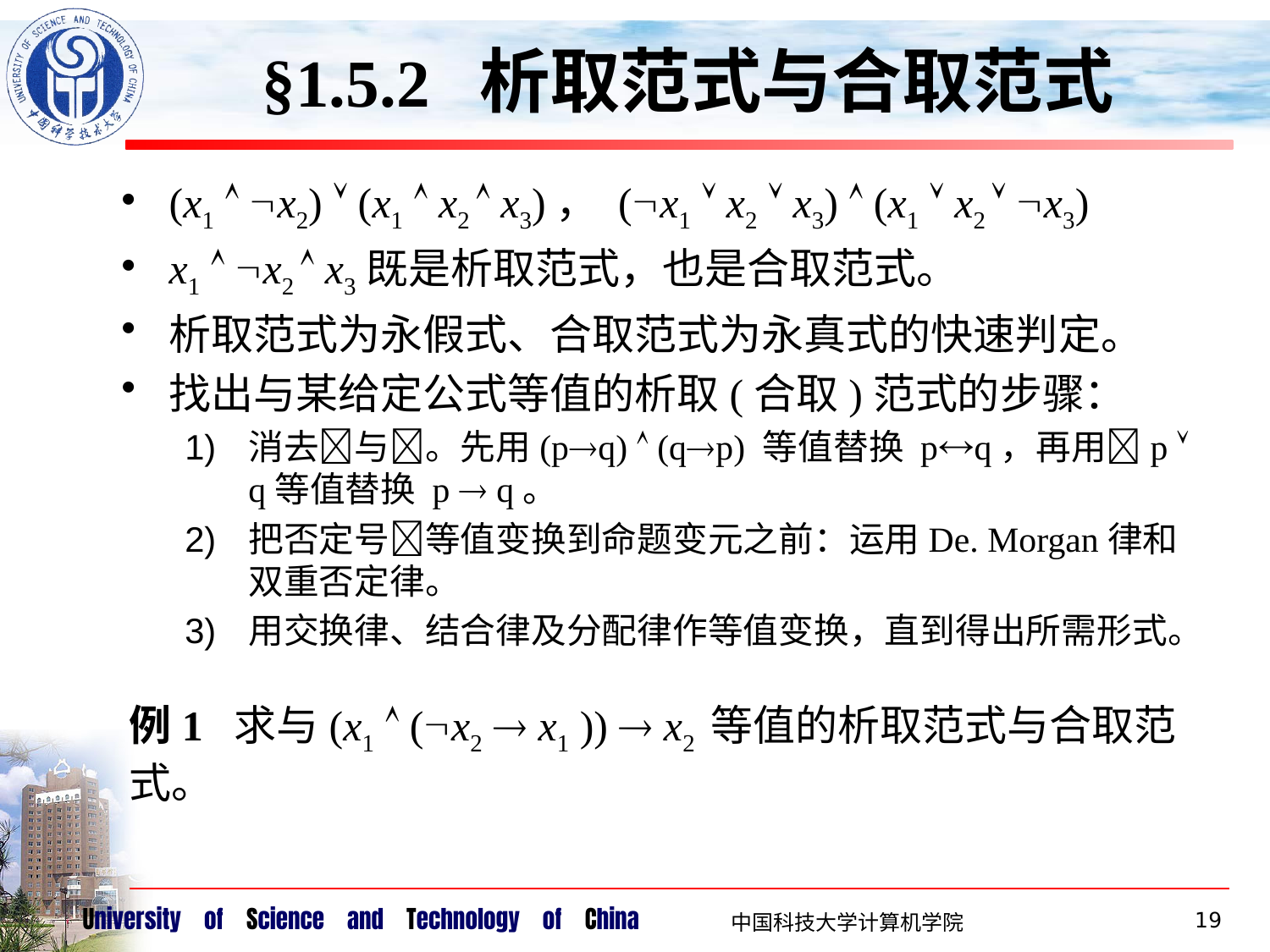

§1.5.2  析取范式与合取范式
(x1 ∧ ¬x2) ∨ (x1 ∧ x2 ∧ x3)， (¬x1 ∨ x2 ∨ x3) ∧ (x1 ∨ x2 ∨ ¬x3)
x1 ∧ ¬x2 ∧ x3既是析取范式，也是合取范式。
析取范式为永假式、合取范式为永真式的快速判定。
找出与某给定公式等值的析取(合取)范式的步骤：
消去→与↔。先用(p→q) ∧ (q→p) 等值替换 p↔q，再用¬p ∨ q等值替换 p → q。
把否定号¬等值变换到命题变元之前：运用De. Morgan律和双重否定律。
用交换律、结合律及分配律作等值变换，直到得出所需形式。

例1  求与(x1 ∧ (¬x2 → x1 )) → x2 等值的析取范式与合取范式。